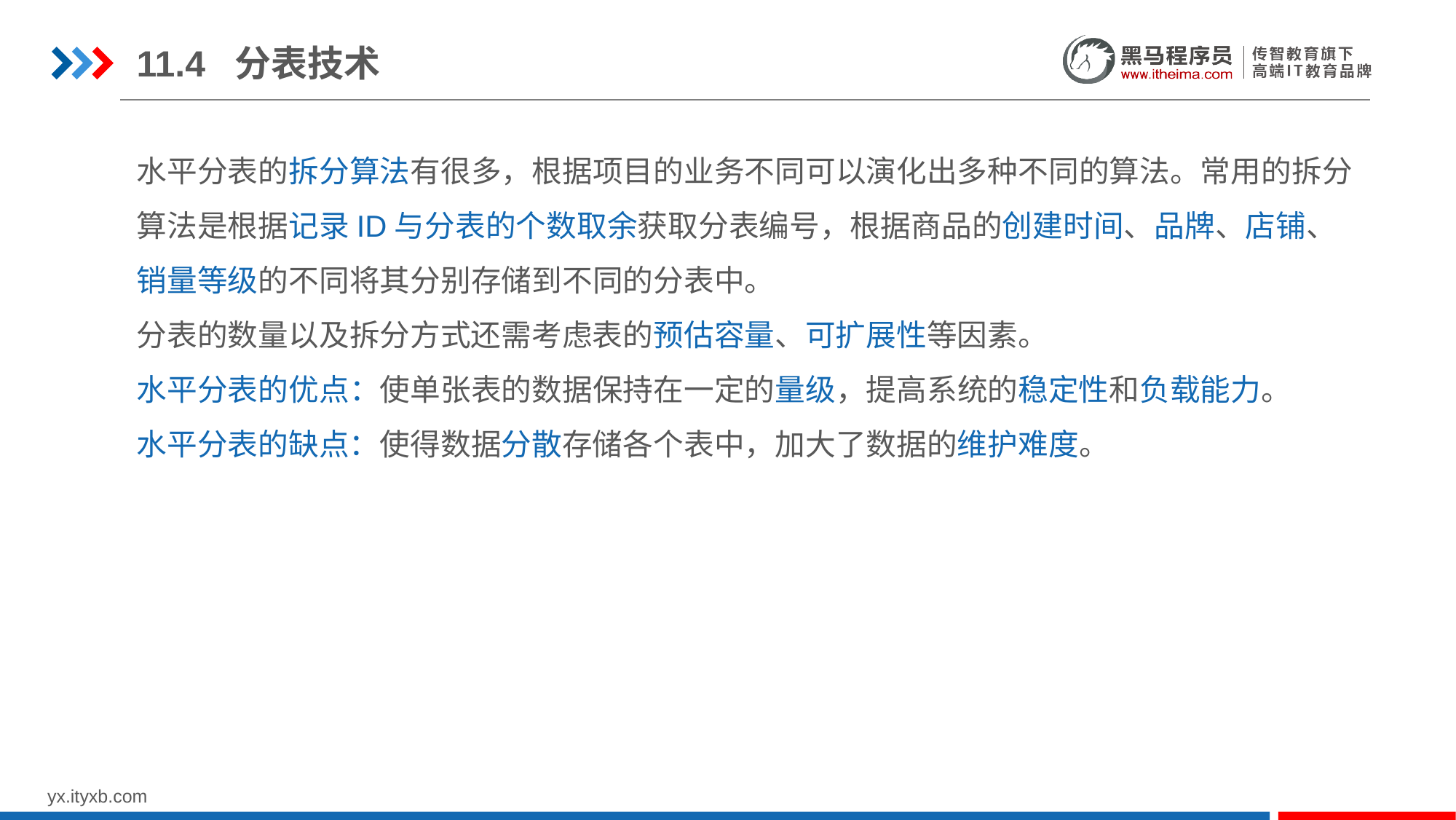

11.4  分表技术
水平分表的拆分算法有很多，根据项目的业务不同可以演化出多种不同的算法。常用的拆分算法是根据记录ID与分表的个数取余获取分表编号，根据商品的创建时间、品牌、店铺、销量等级的不同将其分别存储到不同的分表中。
分表的数量以及拆分方式还需考虑表的预估容量、可扩展性等因素。
水平分表的优点：使单张表的数据保持在一定的量级，提高系统的稳定性和负载能力。
水平分表的缺点：使得数据分散存储各个表中，加大了数据的维护难度。